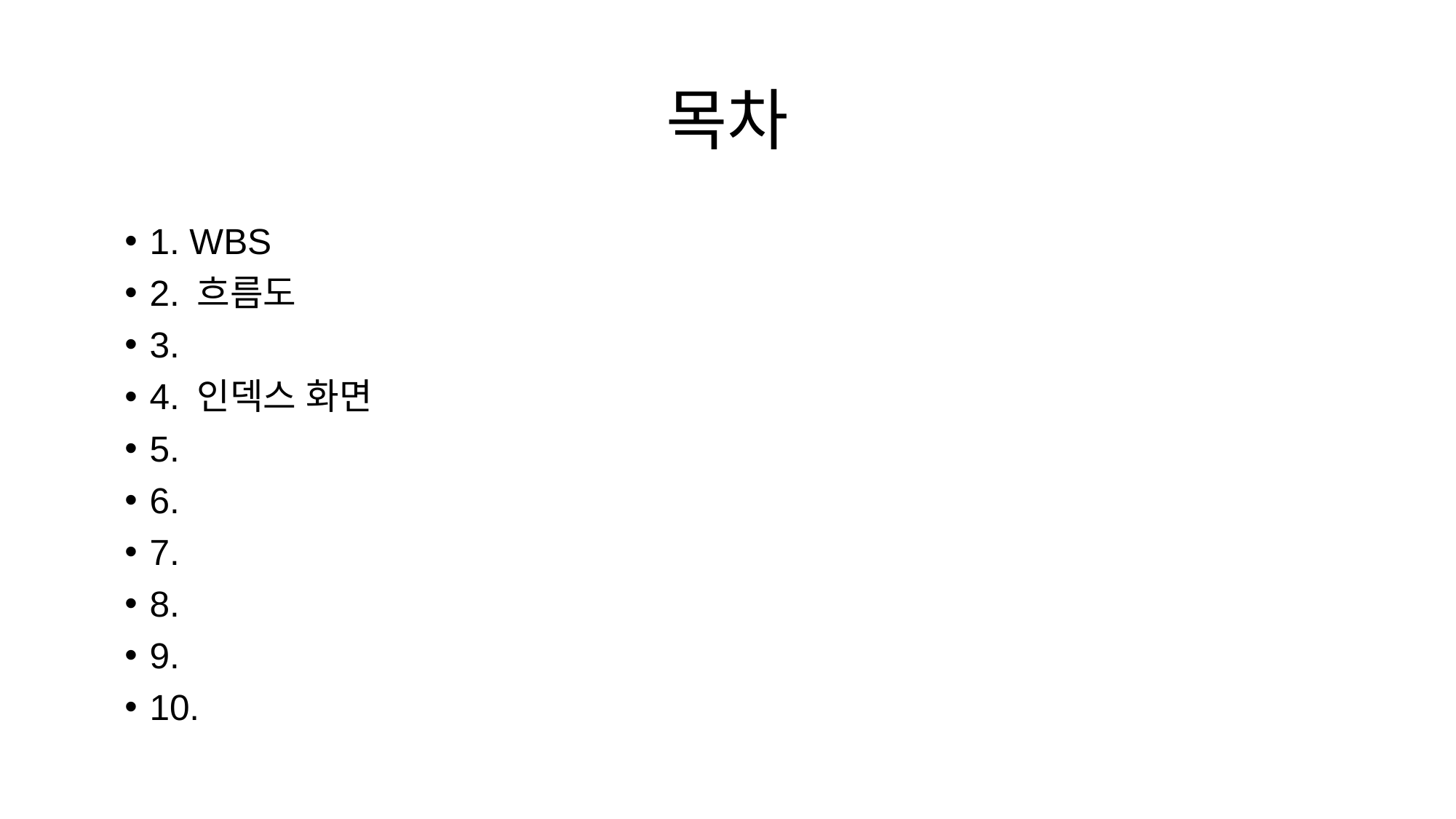

# 목차
1. WBS
2. 흐름도
3.
4. 인덱스 화면
5.
6.
7.
8.
9.
10.